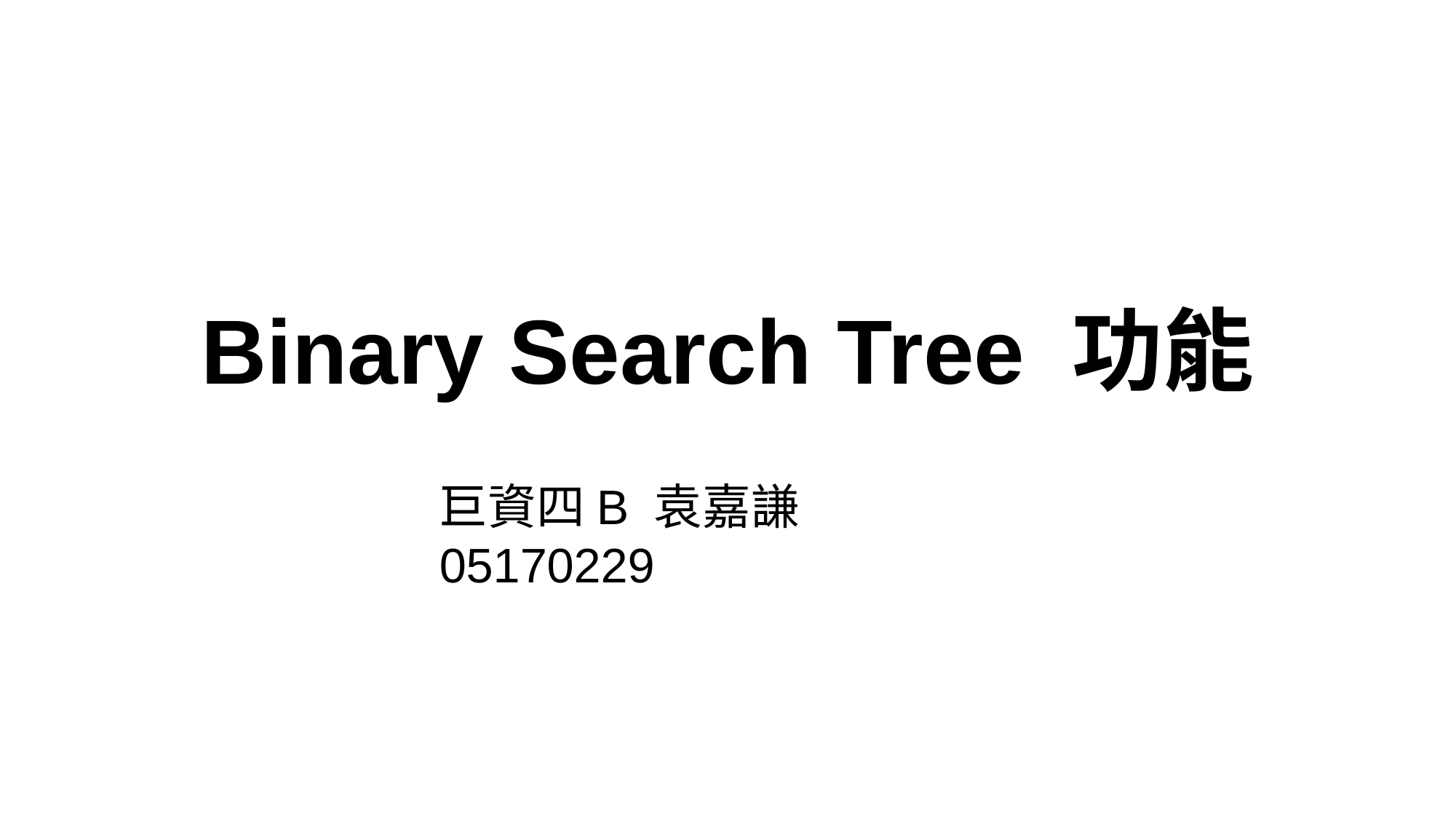

# Binary Search Tree 功能
巨資四B 袁嘉謙 05170229